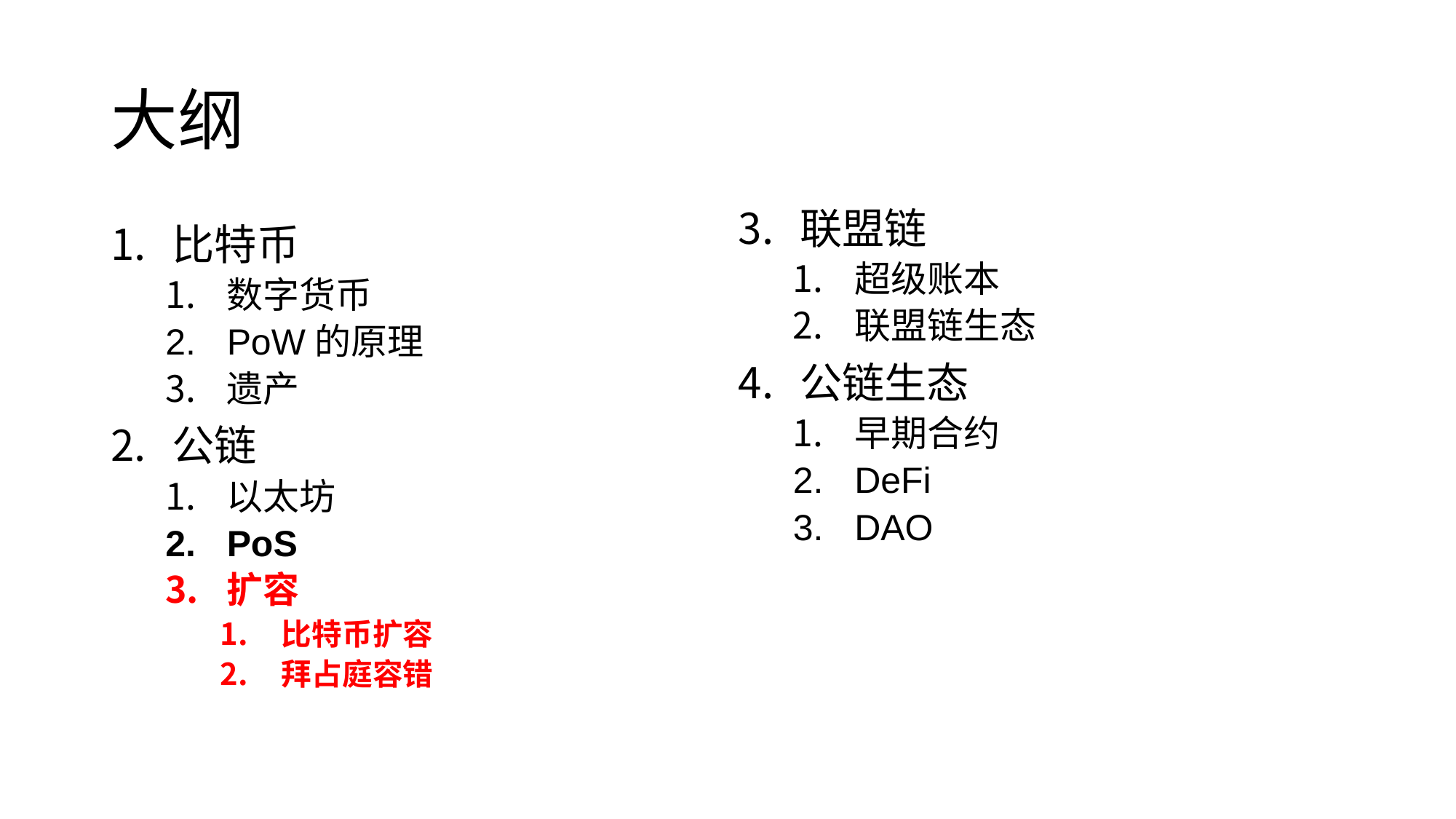

# 大纲
联盟链
超级账本
联盟链生态
公链生态
早期合约
DeFi
DAO
比特币
数字货币
PoW的原理
遗产
公链
以太坊
PoS
扩容
比特币扩容
拜占庭容错